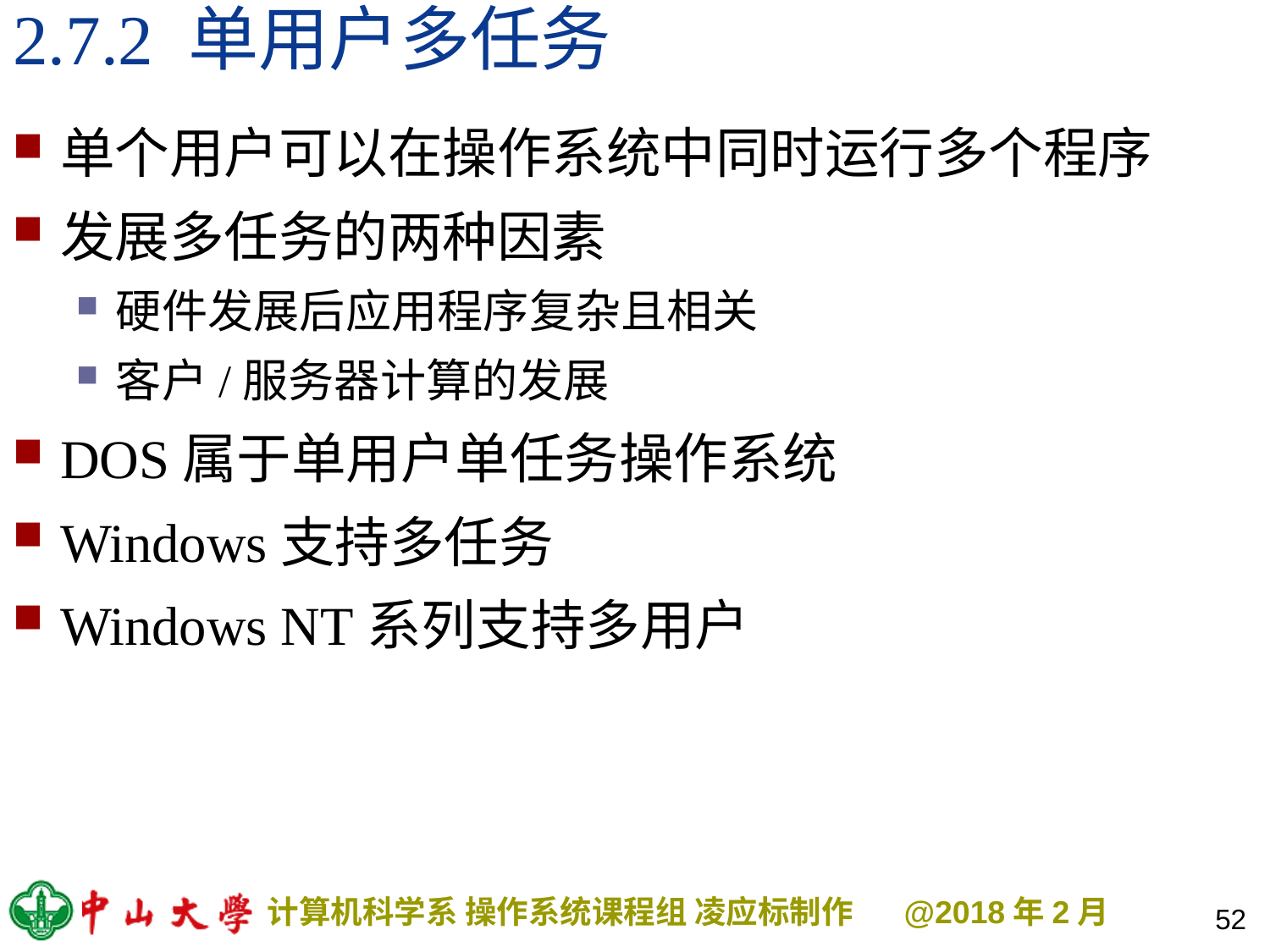

# 2.7.2 单用户多任务
单个用户可以在操作系统中同时运行多个程序
发展多任务的两种因素
硬件发展后应用程序复杂且相关
客户/服务器计算的发展
DOS属于单用户单任务操作系统
Windows支持多任务
Windows NT系列支持多用户
52